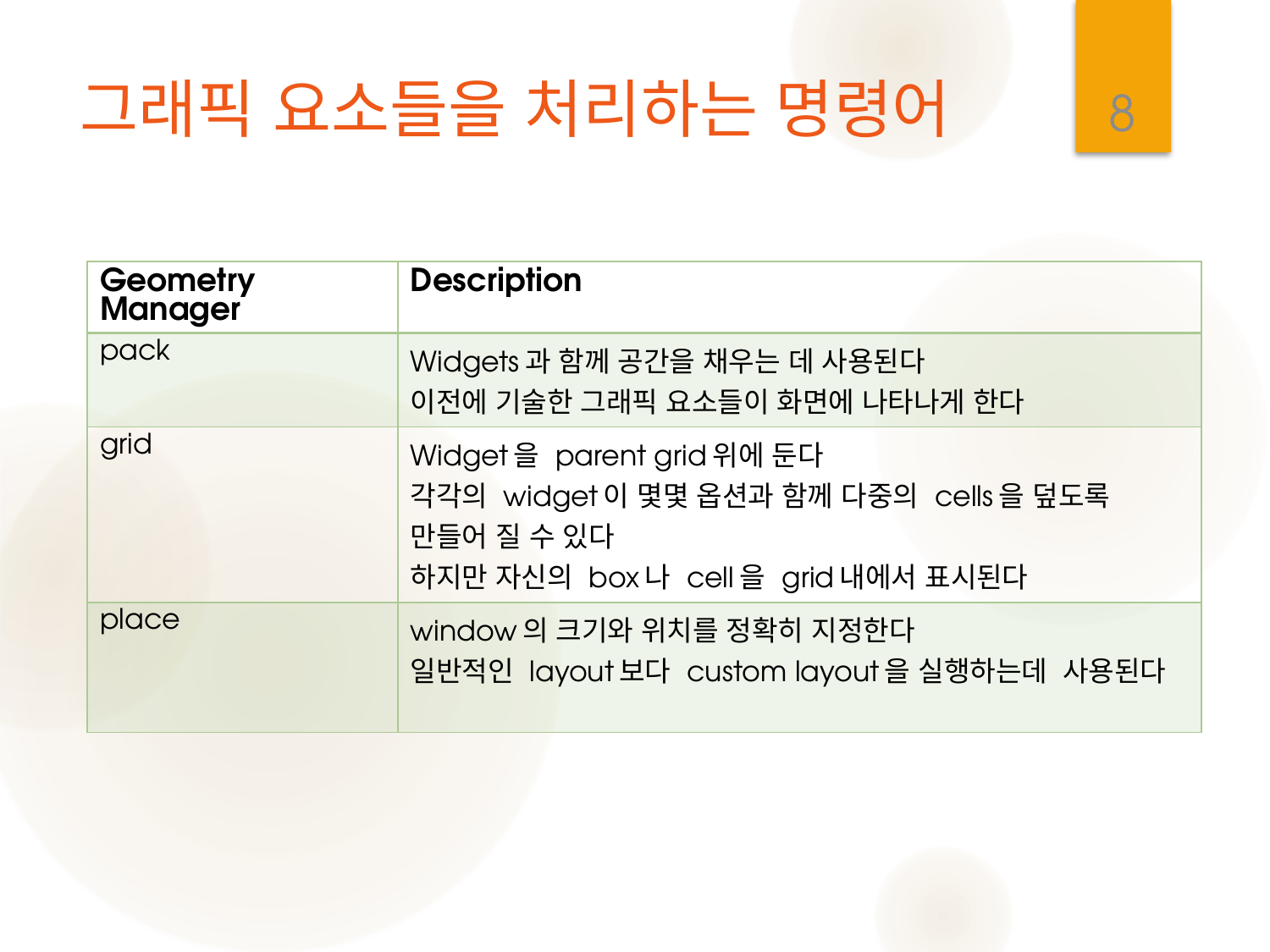

8
# 그래픽 요소들을 처리하는 명령어
| Geometry Manager | Description |
| --- | --- |
| pack | Widgets과 함께 공간을 채우는 데 사용된다 이전에 기술한 그래픽 요소들이 화면에 나타나게 한다 |
| grid | Widget을 parent grid위에 둔다 각각의 widget이 몇몇 옵션과 함께 다중의 cells을 덮도록 만들어 질 수 있다 하지만 자신의 box나 cell을 grid내에서 표시된다 |
| place | window의 크기와 위치를 정확히 지정한다 일반적인 layout보다 custom layout을 실행하는데 사용된다 |